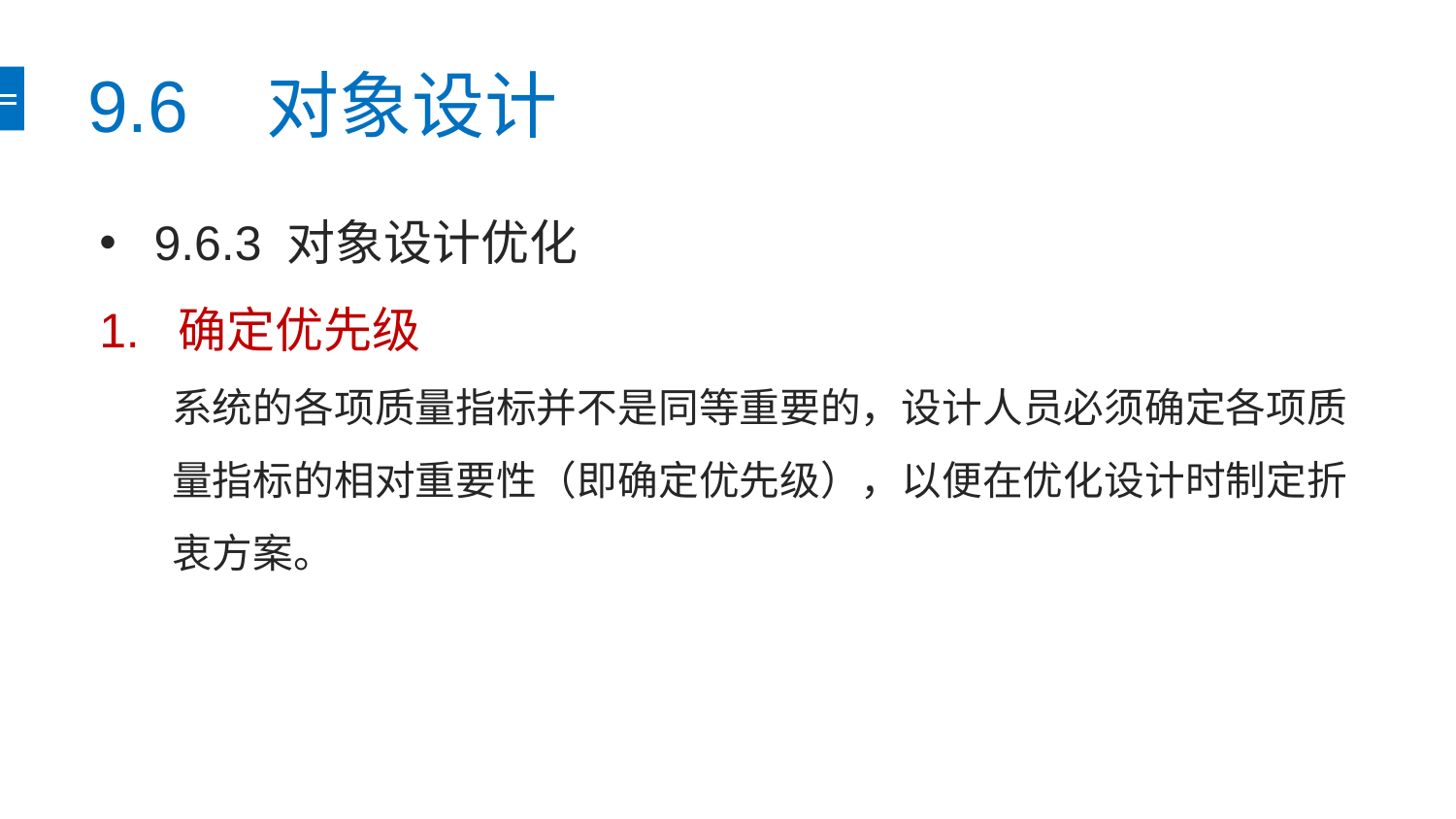

# 9.6   对象设计
9.6.3 对象设计优化
1.  确定优先级
系统的各项质量指标并不是同等重要的，设计人员必须确定各项质量指标的相对重要性（即确定优先级），以便在优化设计时制定折衷方案。